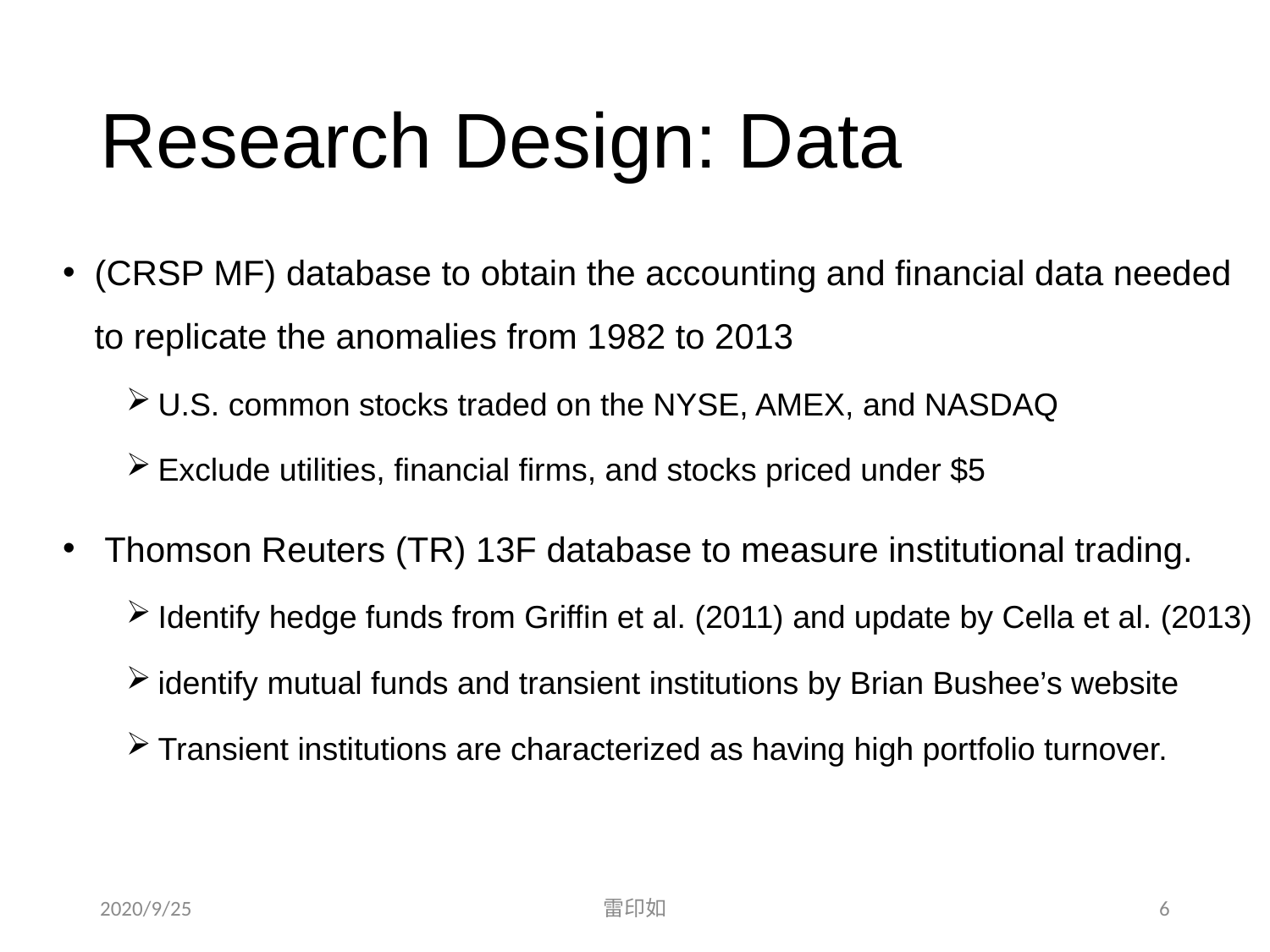

# Research Design: Data
(CRSP MF) database to obtain the accounting and ﬁnancial data needed to replicate the anomalies from 1982 to 2013
U.S. common stocks traded on the NYSE, AMEX, and NASDAQ
Exclude utilities, ﬁnancial ﬁrms, and stocks priced under $5
 Thomson Reuters (TR) 13F database to measure institutional trading.
Identify hedge funds from Griﬃn et al. (2011) and update by Cella et al. (2013)
identify mutual funds and transient institutions by Brian Bushee’s website
Transient institutions are characterized as having high portfolio turnover.
2020/9/25
雷印如
6